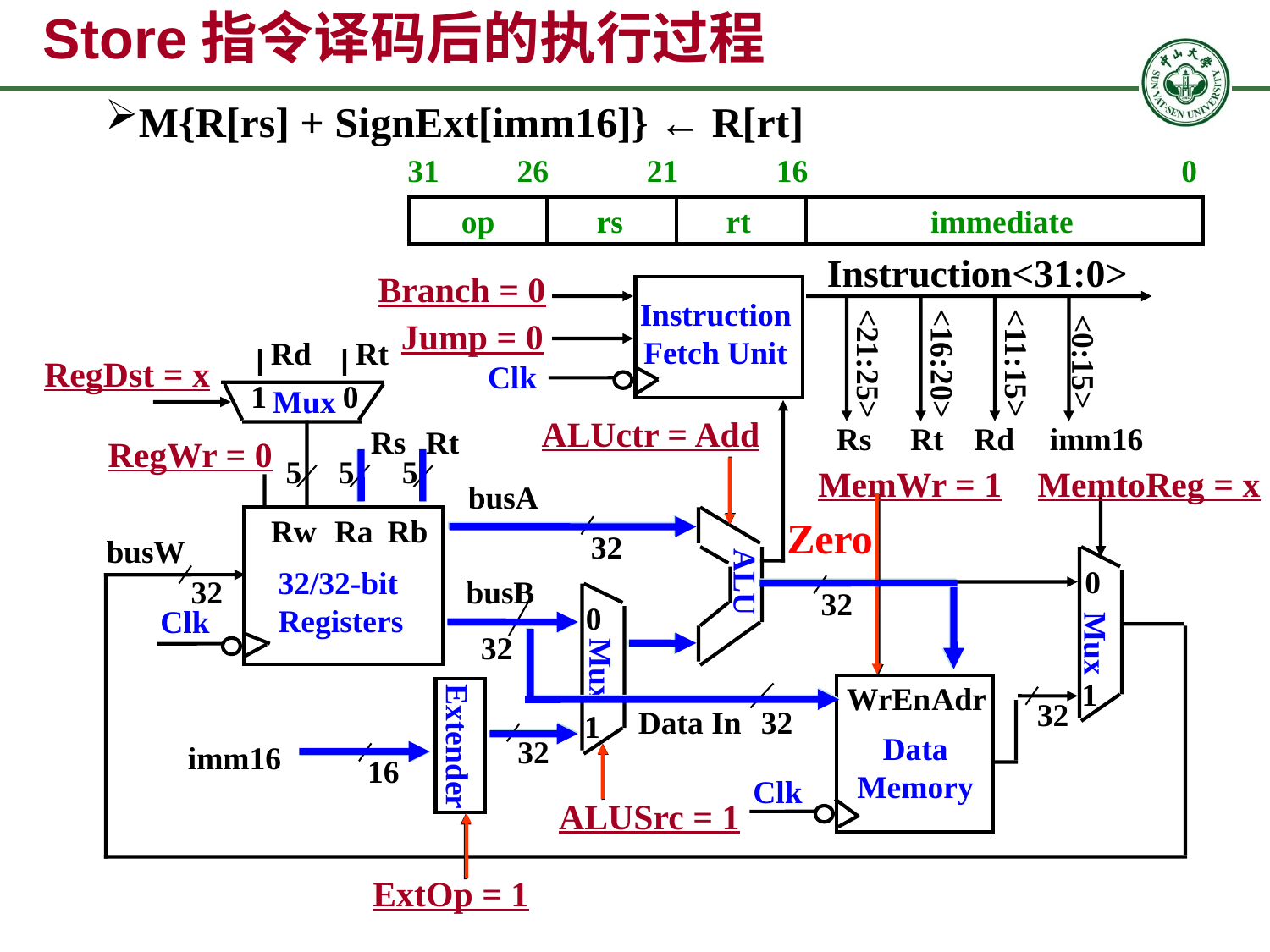

# Store指令译码后的执行过程
M{R[rs] + SignExt[imm16]} ← R[rt]
31
26
21
16
0
op

rs

rt

immediate

Instruction<31:0>
Branch = 0

Instruction
Fetch Unit

Jump = 0
Rd
Rt
<0:15>
<21:25>
<16:20>
<11:15>

RegDst = x

Clk

1
0

Mux

ALUctr = Add
Rs
Rt
Rd
imm16
Rs
Rt

RegWr = 0
5
5
5

MemWr = 1
MemtoReg = x

busA

Rw
Ra
Rb
Zero

32
busW

0
32/32-bit
Registers
ALU

32
busB

32

0
Clk

Mux
32

Mux
1
WrEn
Adr

32
Data In
32

1
Extender
Data
Memory

32
imm16

16

Clk
ALUSrc = 1

ExtOp = 1